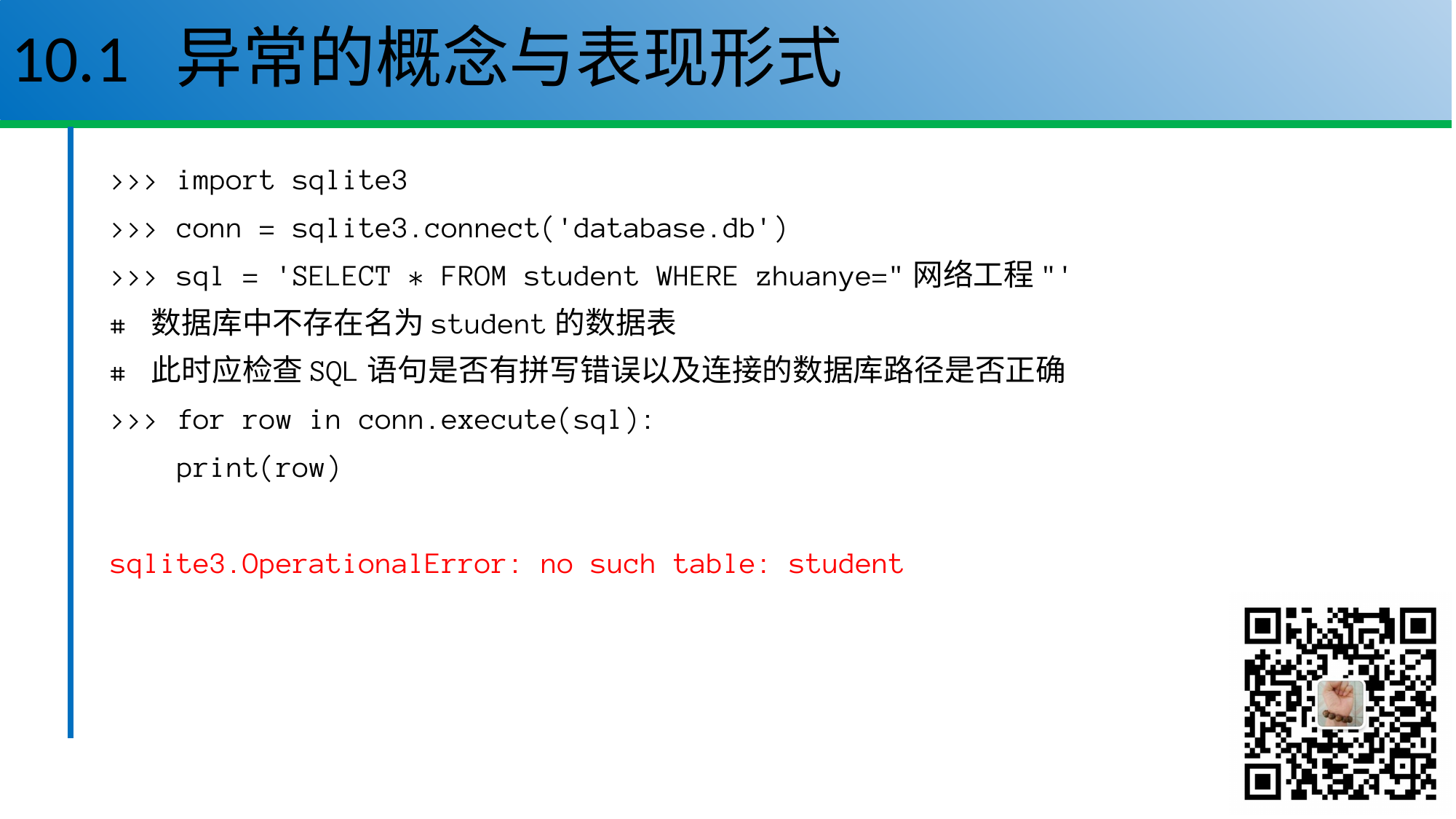

# 10.1  异常的概念与表现形式
>>> import sqlite3
>>> conn = sqlite3.connect('database.db')
>>> sql = 'SELECT * FROM student WHERE zhuanye="网络工程"'
# 数据库中不存在名为student的数据表
# 此时应检查SQL语句是否有拼写错误以及连接的数据库路径是否正确
>>> for row in conn.execute(sql):
    print(row)

sqlite3.OperationalError: no such table: student
10